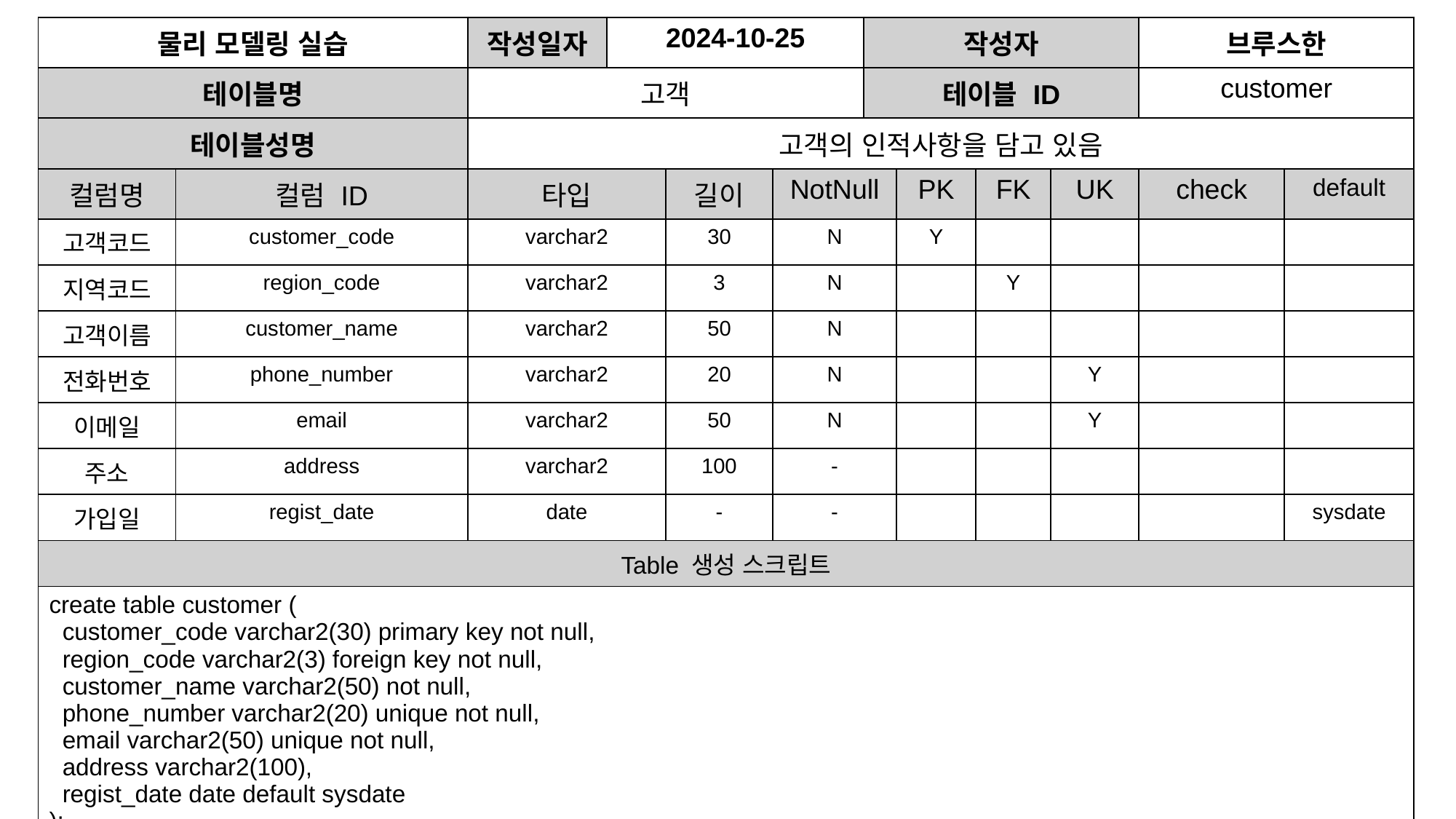

| 물리 모델링 실습 |  | 작성일자 | 2024-10-25 |  |  | 작성자 |  |  |  | 브루스한 |  |
| --- | --- | --- | --- | --- | --- | --- | --- | --- | --- | --- | --- |
| 테이블명 |  | 고객 |  |  |  | 테이블 ID |  |  |  | customer |  |
| 테이블성명 |  | 고객의 인적사항을 담고 있음 |  |  |  |  |  |  |  |  |  |
| 컬럼명 | 컬럼 ID | 타입 | NotNull | 길이 | NotNull | FK | PK | FK | UK | check | default |
| 고객코드 | customer\_code | varchar2 |  | 30 | N |  | Y |  |  |  |  |
| 지역코드 | region\_code | varchar2 |  | 3 | N |  |  | Y |  |  |  |
| 고객이름 | customer\_name | varchar2 |  | 50 | N |  |  |  |  |  |  |
| 전화번호 | phone\_number | varchar2 |  | 20 | N |  |  |  | Y |  |  |
| 이메일 | email | varchar2 |  | 50 | N |  |  |  | Y |  |  |
| 주소 | address | varchar2 |  | 100 | - |  |  |  |  |  |  |
| 가입일 | regist\_date | date |  | - | - |  |  |  |  |  | sysdate |
| Table 생성 스크립트 |  |  |  |  |  |  |  |  |  |  |  |
| create table customer ( customer\_code varchar2(30) primary key not null, region\_code varchar2(3) foreign key not null, customer\_name varchar2(50) not null, phone\_number varchar2(20) unique not null, email varchar2(50) unique not null, address varchar2(100), regist\_date date default sysdate ); |  |  |  |  |  |  |  |  |  |  |  |